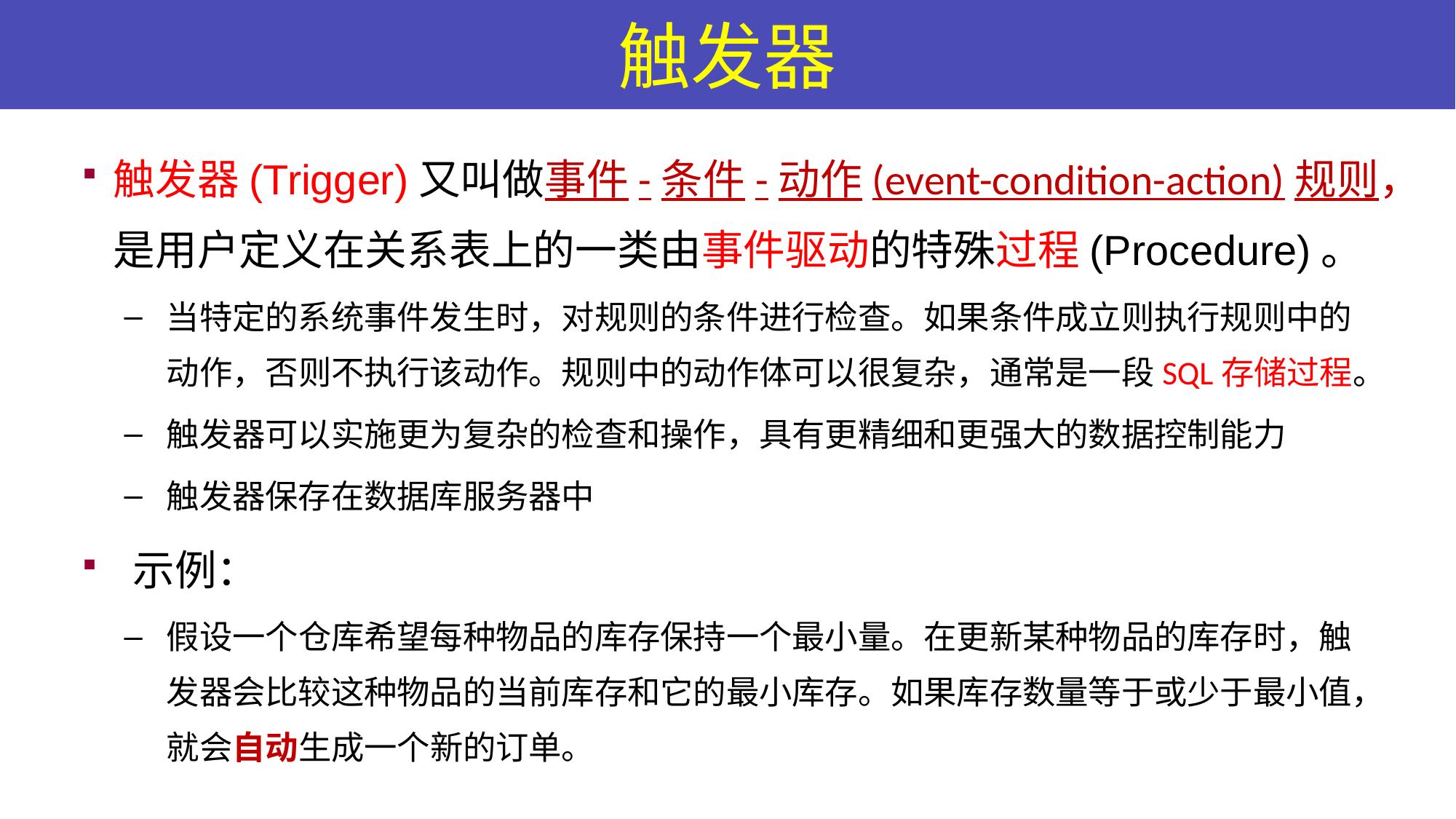

# 触发器
触发器(Trigger)又叫做事件-条件-动作(event-condition-action)规则，是用户定义在关系表上的一类由事件驱动的特殊过程(Procedure)。
当特定的系统事件发生时，对规则的条件进行检查。如果条件成立则执行规则中的动作，否则不执行该动作。规则中的动作体可以很复杂，通常是一段SQL存储过程。
触发器可以实施更为复杂的检查和操作，具有更精细和更强大的数据控制能力
触发器保存在数据库服务器中
 示例：
假设一个仓库希望每种物品的库存保持一个最小量。在更新某种物品的库存时，触发器会比较这种物品的当前库存和它的最小库存。如果库存数量等于或少于最小值，就会自动生成一个新的订单。
41